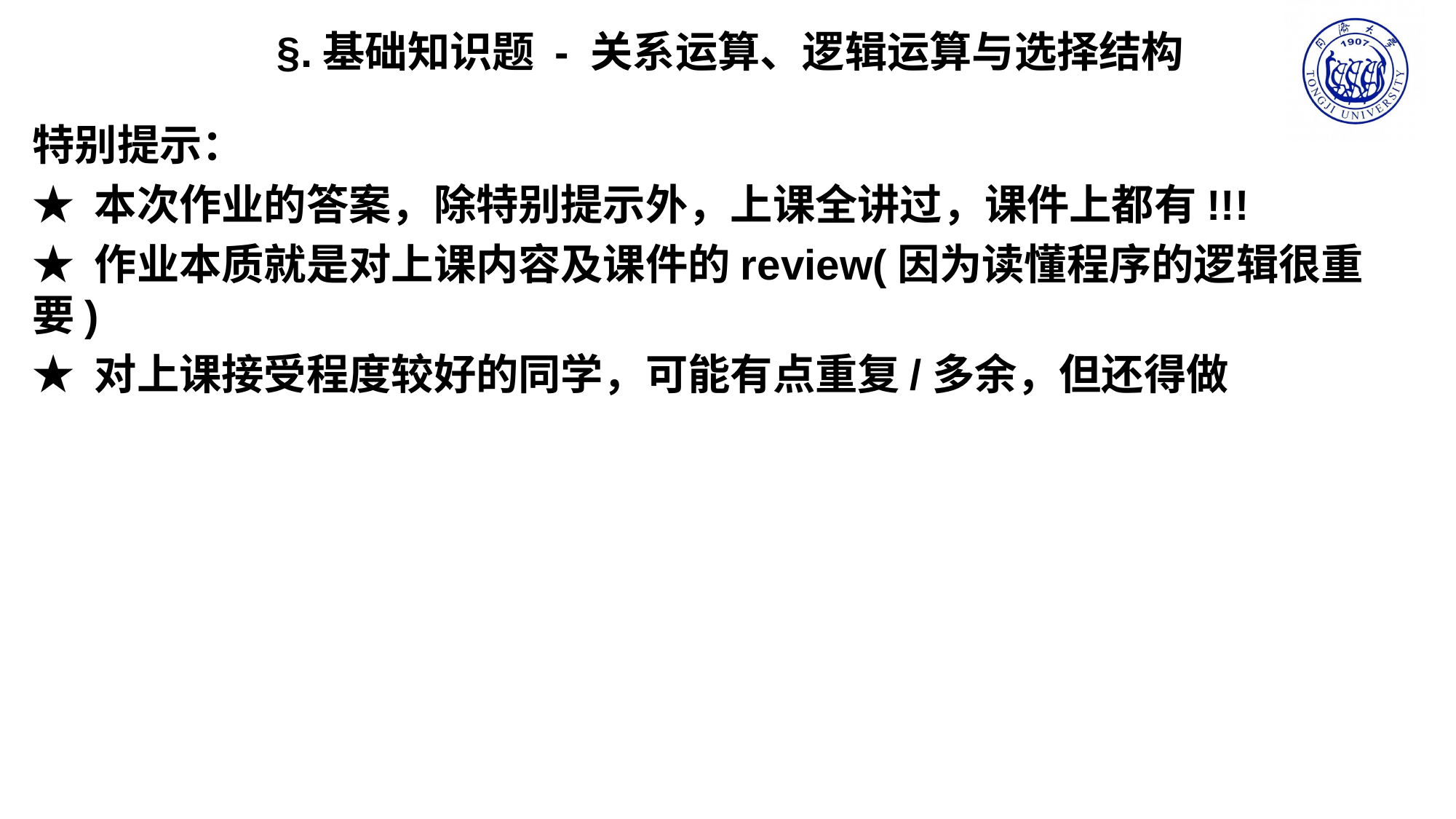

§.基础知识题 - 关系运算、逻辑运算与选择结构

特别提示：
★ 本次作业的答案，除特别提示外，上课全讲过，课件上都有!!!
★ 作业本质就是对上课内容及课件的review(因为读懂程序的逻辑很重要)
★ 对上课接受程度较好的同学，可能有点重复/多余，但还得做